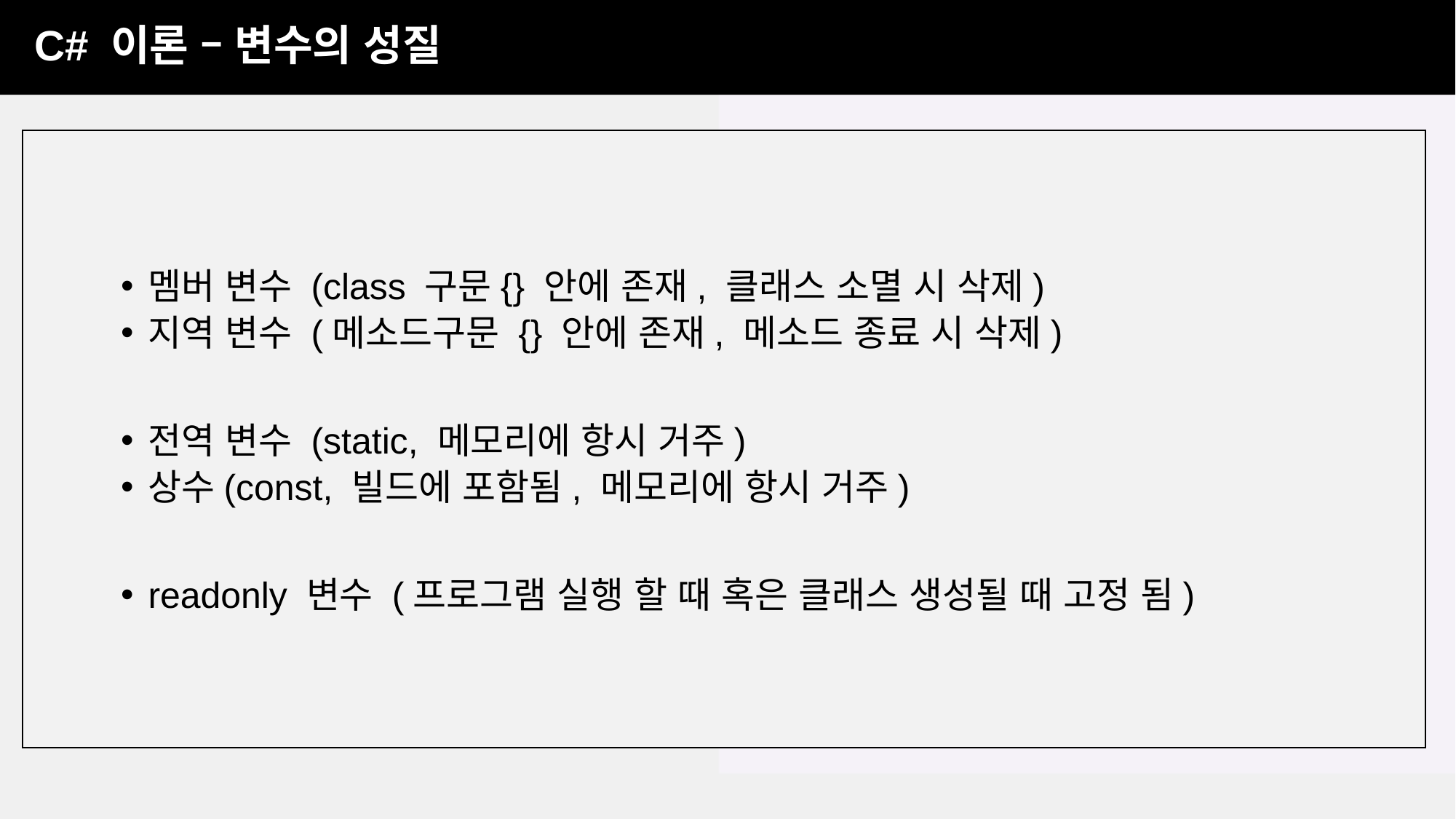

C# 이론 – 변수의 성질

멤버 변수 (class 구문{} 안에 존재, 클래스 소멸 시 삭제)
지역 변수 (메소드구문 {} 안에 존재, 메소드 종료 시 삭제)

전역 변수 (static, 메모리에 항시 거주)
상수(const, 빌드에 포함됨, 메모리에 항시 거주)

readonly 변수 (프로그램 실행 할 때 혹은 클래스 생성될 때 고정 됨)